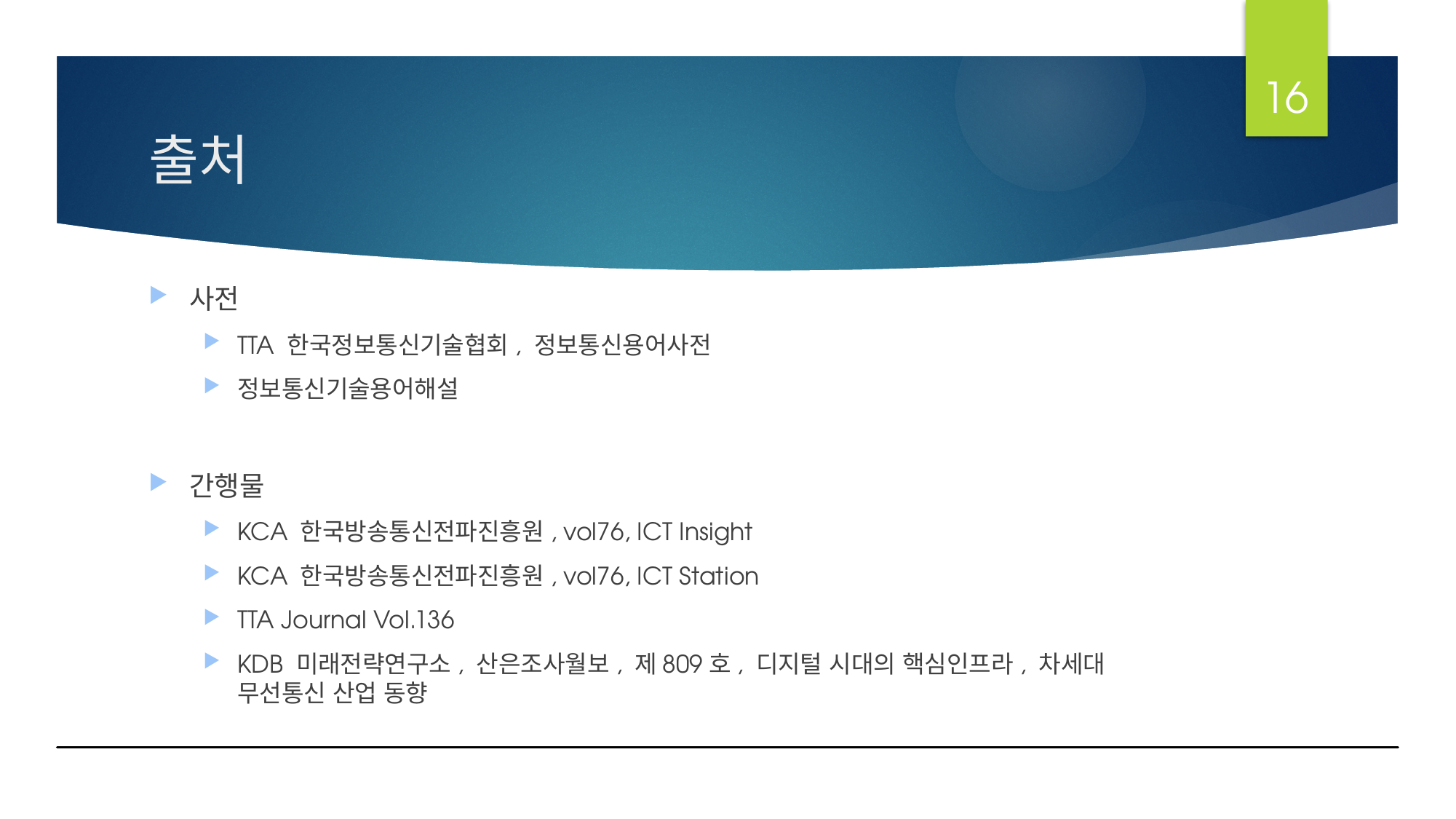

16
# 출처
사전
TTA 한국정보통신기술협회, 정보통신용어사전
정보통신기술용어해설

간행물
KCA 한국방송통신전파진흥원, vol76, ICT Insight
KCA 한국방송통신전파진흥원, vol76, ICT Station
TTA Journal Vol.136
KDB 미래전략연구소, 산은조사월보, 제809호, 디지털 시대의 핵심인프라, 차세대 무선통신 산업 동향